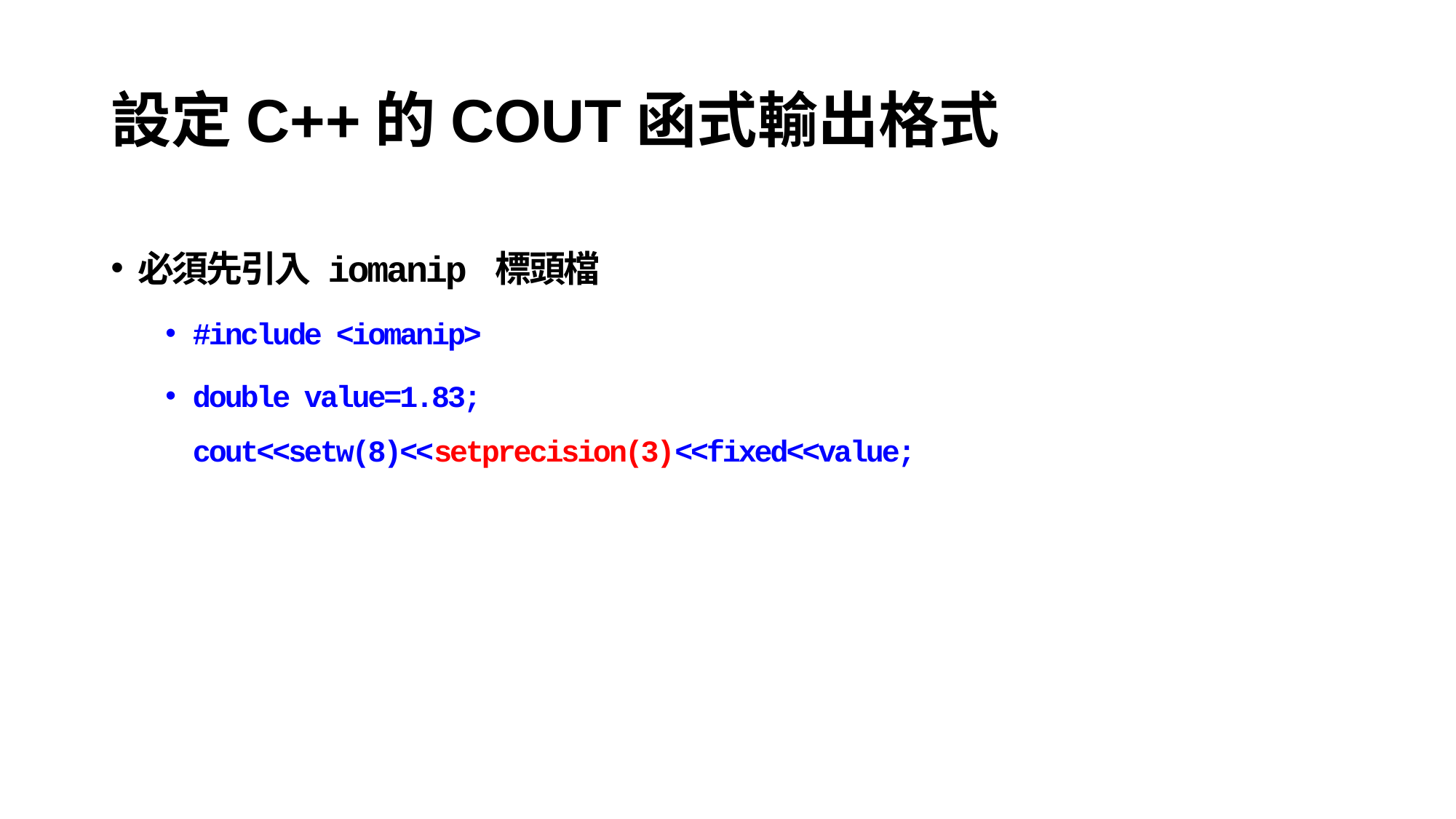

# 設定C++的COUT函式輸出格式
必須先引入 iomanip 標頭檔
#include <iomanip>
double value=1.83;
cout<<setw(8)<<setprecision(3)<<fixed<<value;